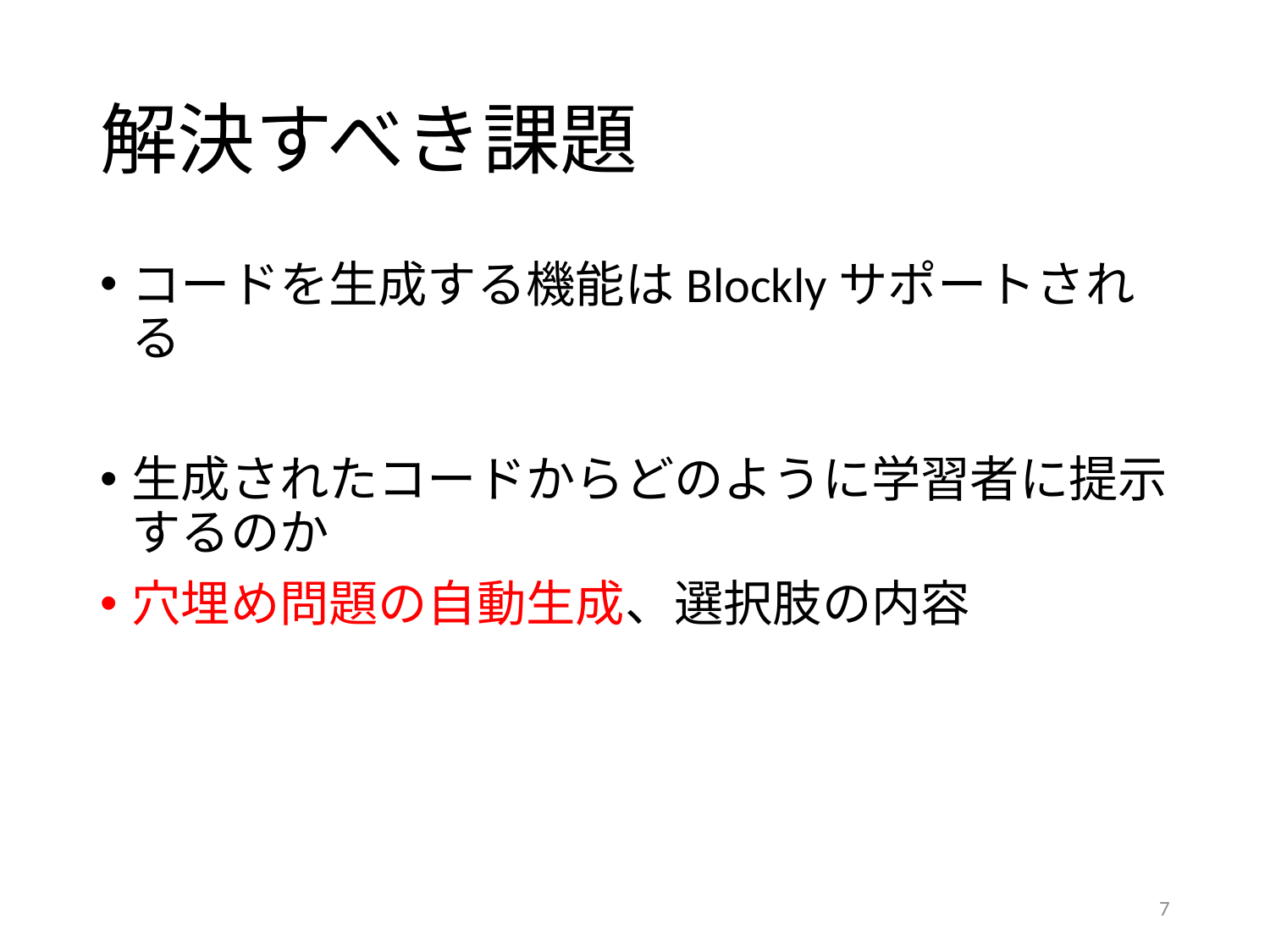

# 解決すべき課題
コードを生成する機能はBlocklyサポートされる

生成されたコードからどのように学習者に提示するのか
穴埋め問題の自動生成、選択肢の内容

7